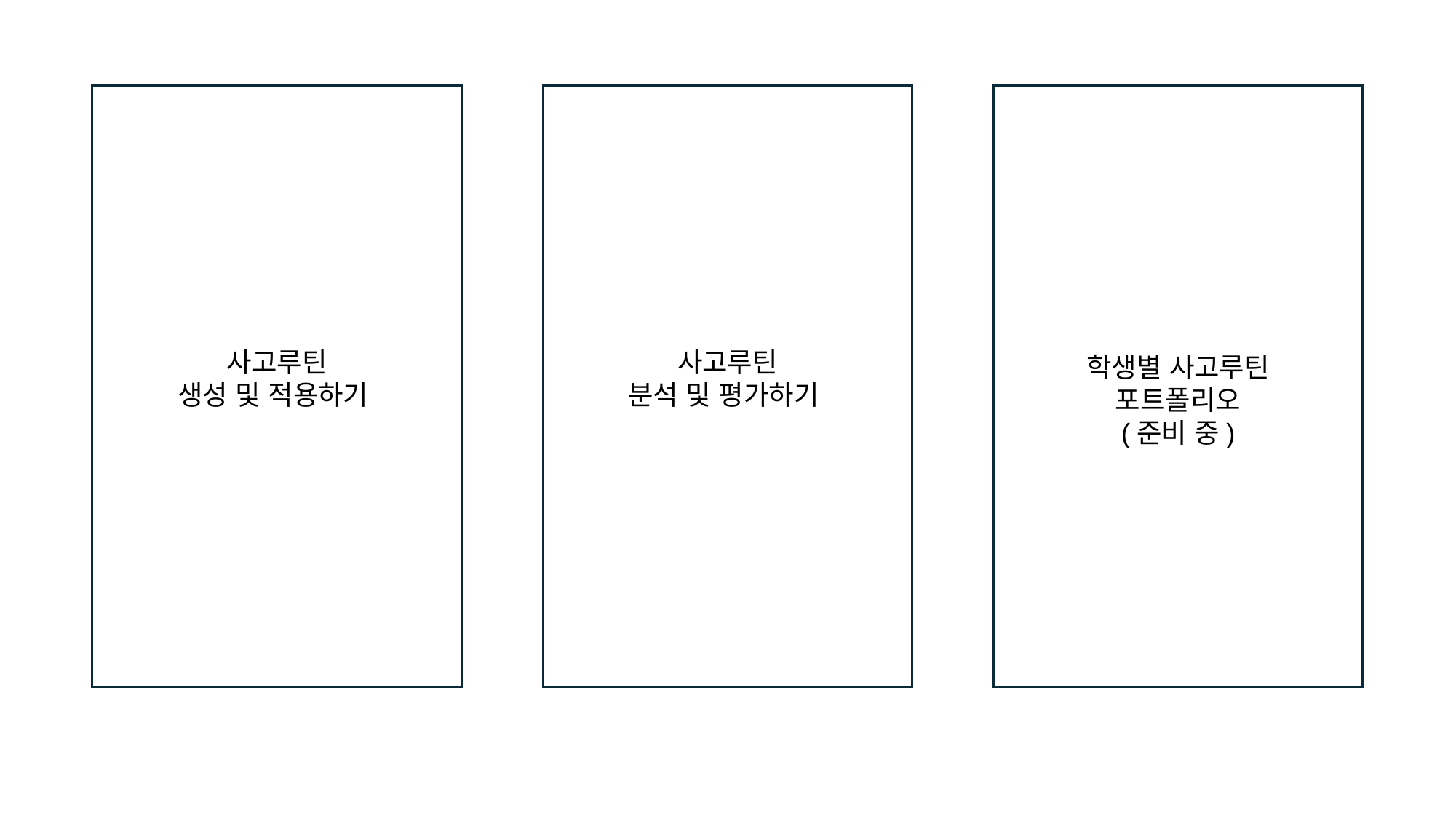

사고루틴
생성 및 적용하기
사고루틴
분석 및 평가하기
학생별 사고루틴
포트폴리오
(준비 중)